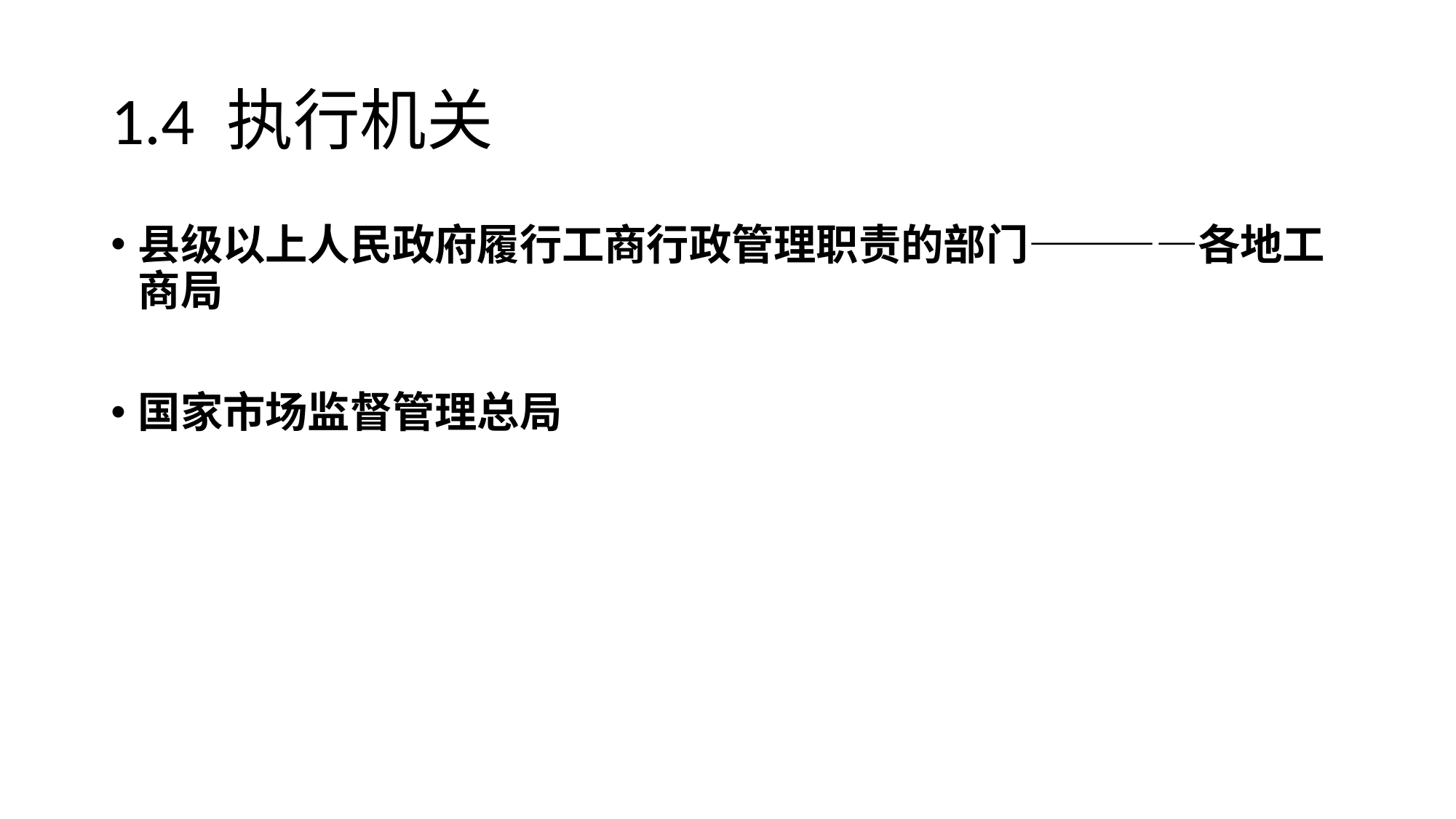

# 1.4 执行机关
县级以上人民政府履行工商行政管理职责的部门————各地工商局

国家市场监督管理总局